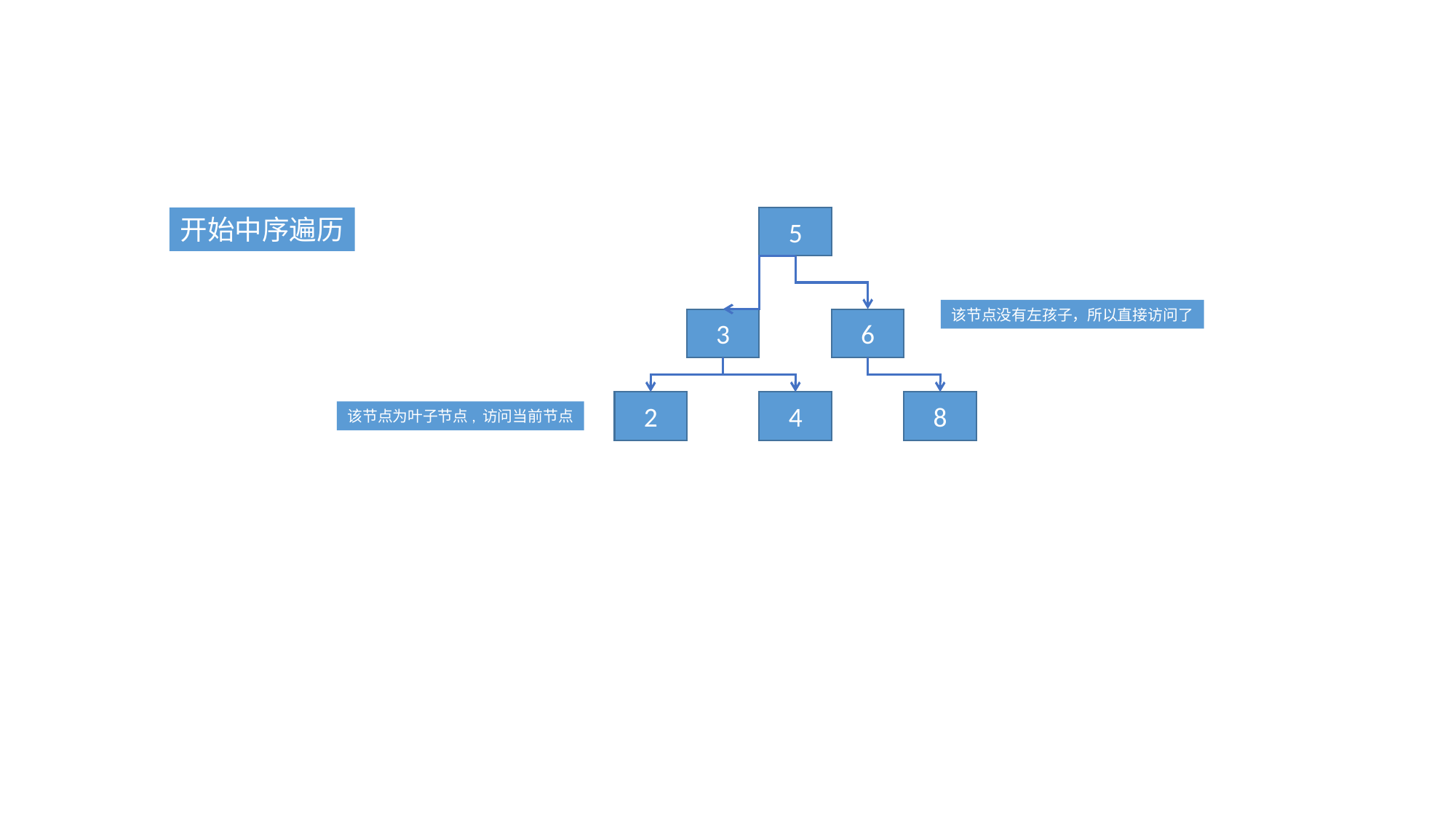

开始中序遍历
5
该节点没有左孩子，所以直接访问了
3
6
2
4
8
该节点为叶子节点, 访问当前节点